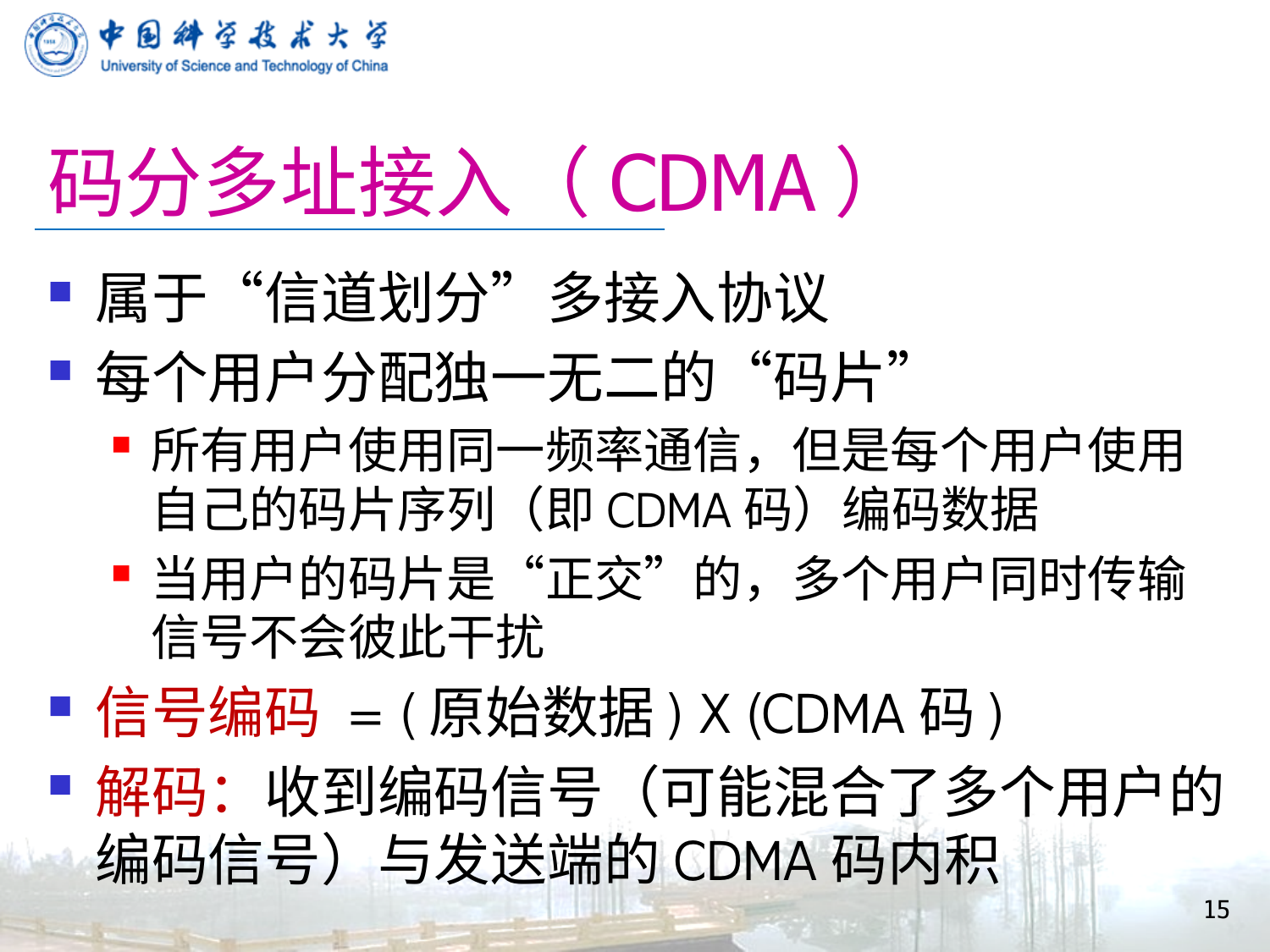

# 码分多址接入（CDMA）
属于“信道划分”多接入协议
每个用户分配独一无二的“码片”
所有用户使用同一频率通信，但是每个用户使用自己的码片序列（即CDMA码）编码数据
当用户的码片是“正交”的，多个用户同时传输信号不会彼此干扰
信号编码 = (原始数据) X (CDMA码)
解码：收到编码信号（可能混合了多个用户的编码信号）与发送端的CDMA码内积

15